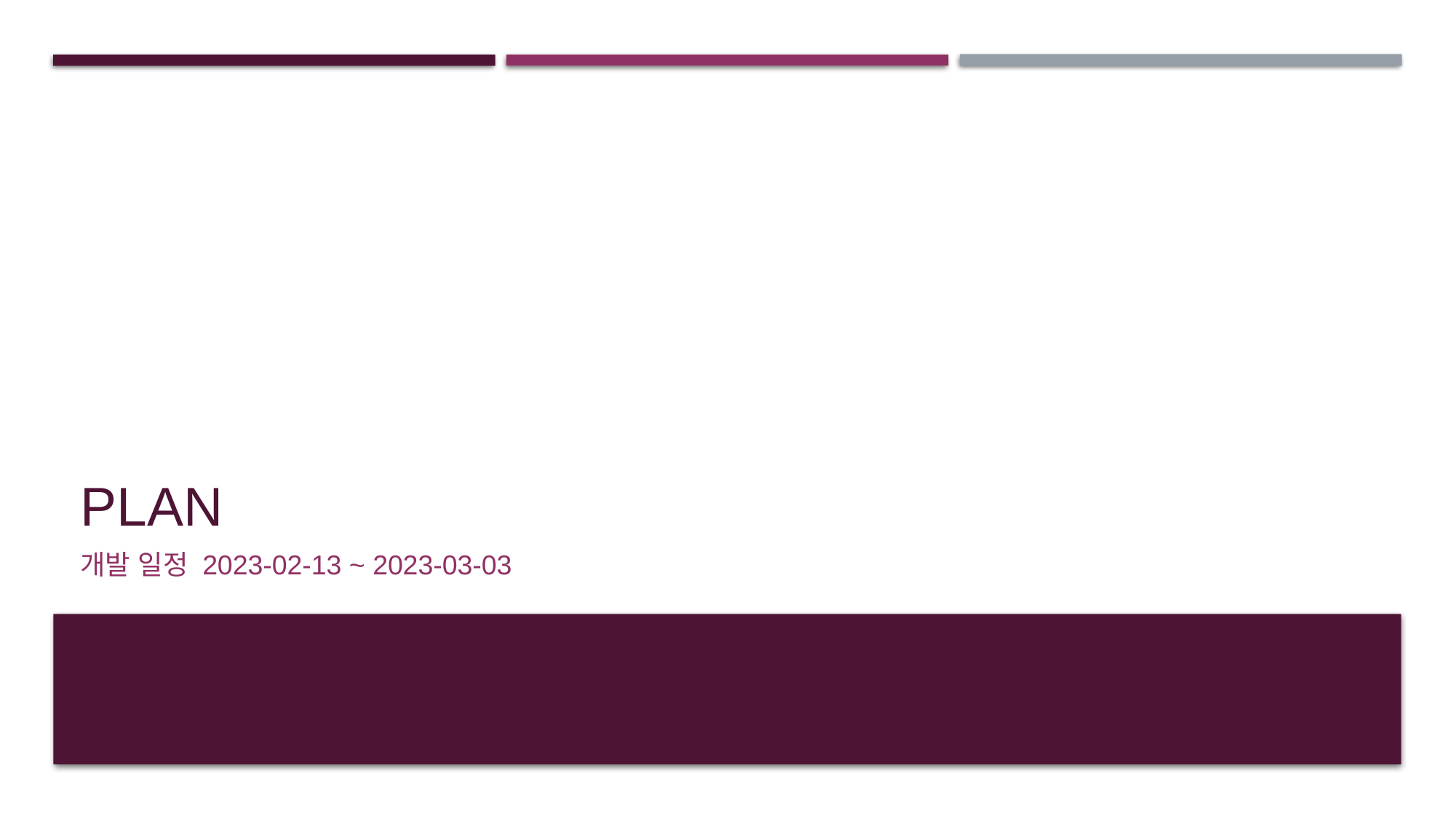

# Plan
개발 일정 2023-02-13 ~ 2023-03-03